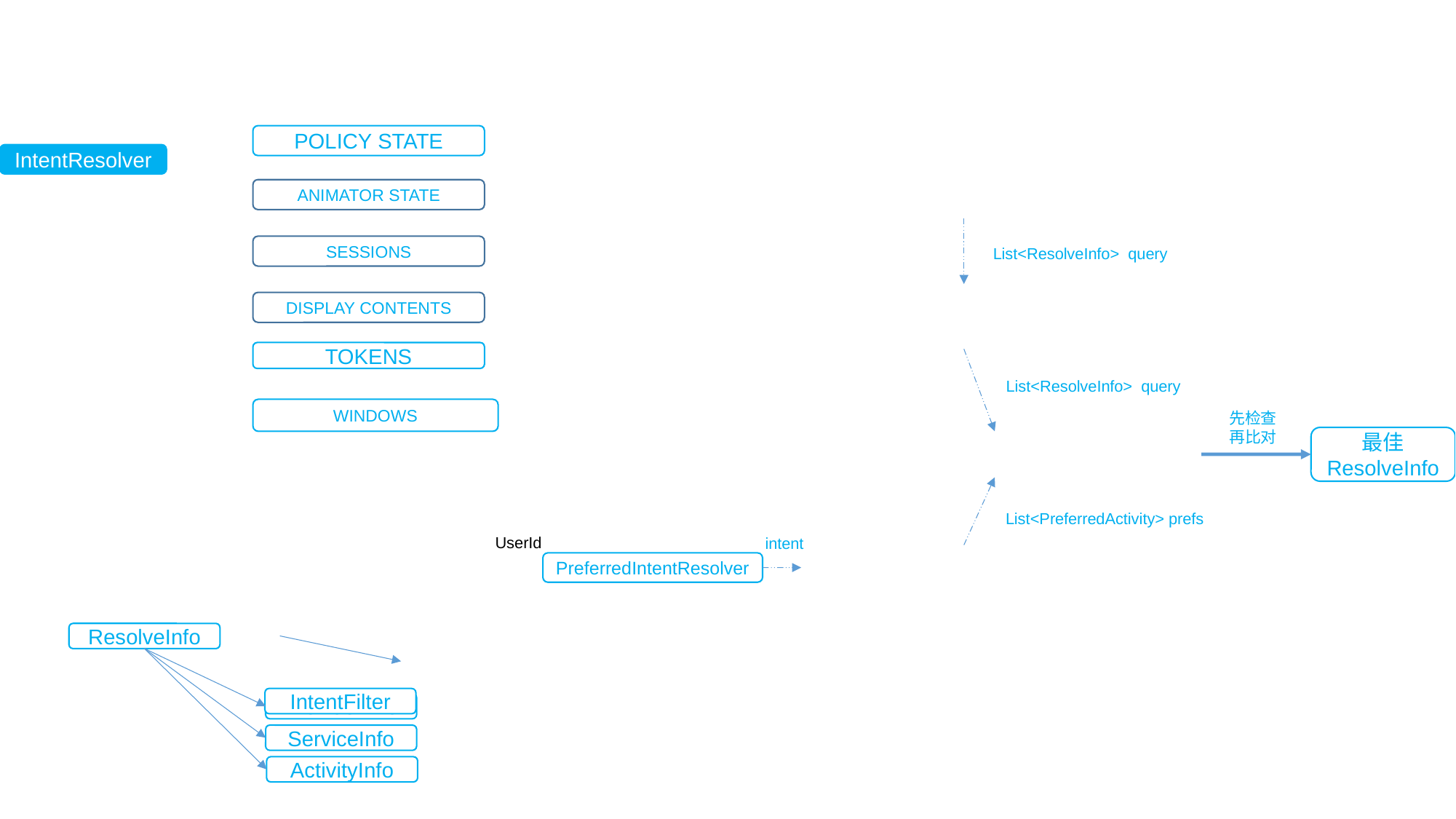

POLICY STATE
IntentResolver
ANIMATOR STATE
SESSIONS
List<ResolveInfo>  query
DISPLAY CONTENTS
TOKENS
List<ResolveInfo>  query
WINDOWS
先检查
再比对
最佳
ResolveInfo
List<PreferredActivity> prefs
UserId
intent
PreferredIntentResolver
ResolveInfo
IntentFilter
ProviderInfo
ServiceInfo
ActivityInfo